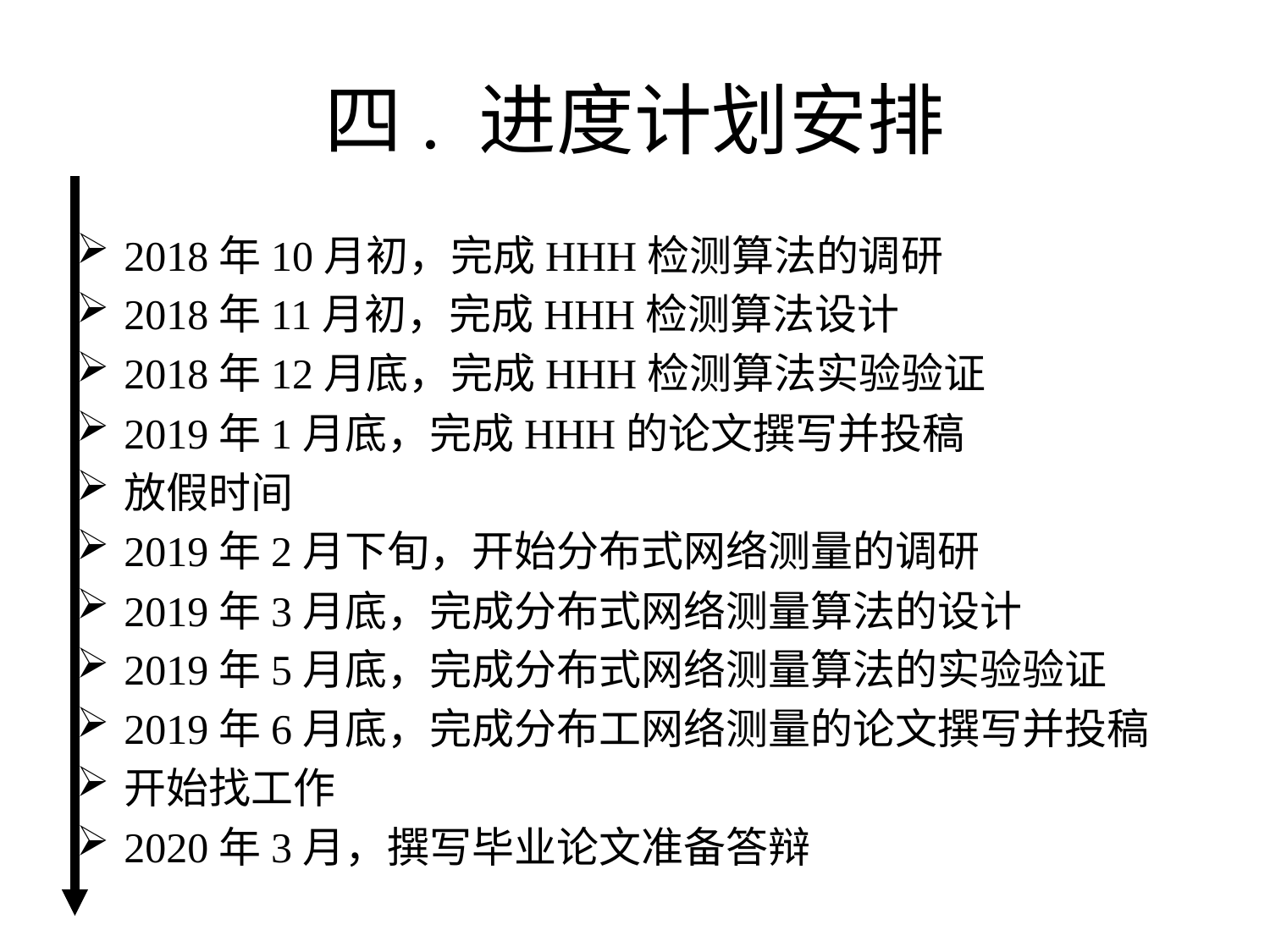

# 四. 进度计划安排
2018年10月初，完成HHH检测算法的调研
2018年11月初，完成HHH检测算法设计
2018年12月底，完成HHH检测算法实验验证
2019年1月底，完成HHH的论文撰写并投稿
放假时间
2019年2月下旬，开始分布式网络测量的调研
2019年3月底，完成分布式网络测量算法的设计
2019年5月底，完成分布式网络测量算法的实验验证
2019年6月底，完成分布工网络测量的论文撰写并投稿
开始找工作
2020年3月，撰写毕业论文准备答辩